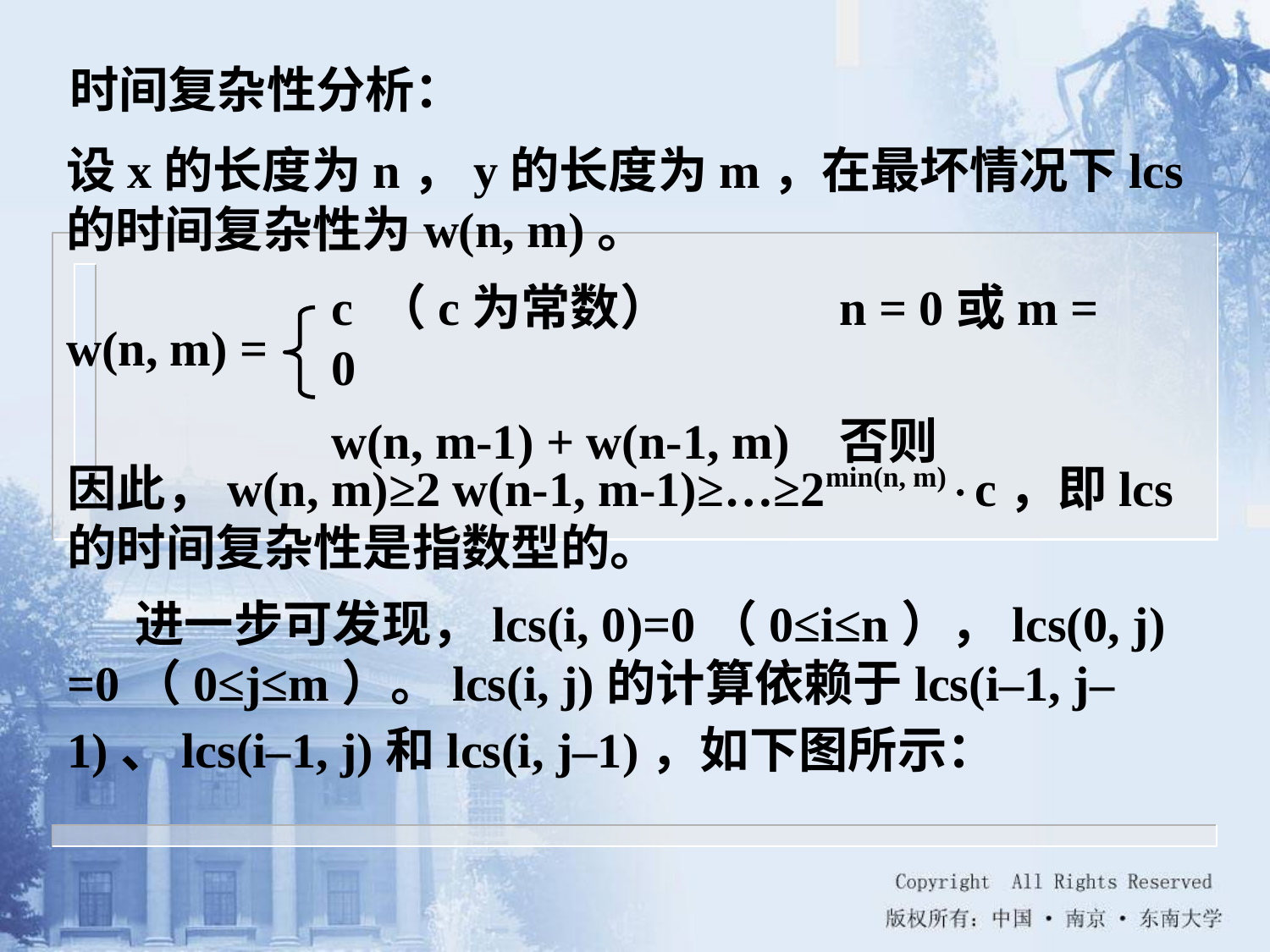

时间复杂性分析：
设x的长度为n，y的长度为m，在最坏情况下lcs的时间复杂性为w(n, m)。

w(n, m) =
c （c为常数）		n = 0或m = 0
w(n, m-1) + w(n-1, m)	否则

因此，w(n, m)≥2 w(n-1, m-1)≥…≥2min(n, m)⋅c，即lcs的时间复杂性是指数型的。
     进一步可发现，lcs(i, 0)=0（0≤i≤n），lcs(0, j) =0（0≤j≤m）。lcs(i, j)的计算依赖于lcs(i–1, j–1)、lcs(i–1, j)和lcs(i, j–1)，如下图所示：